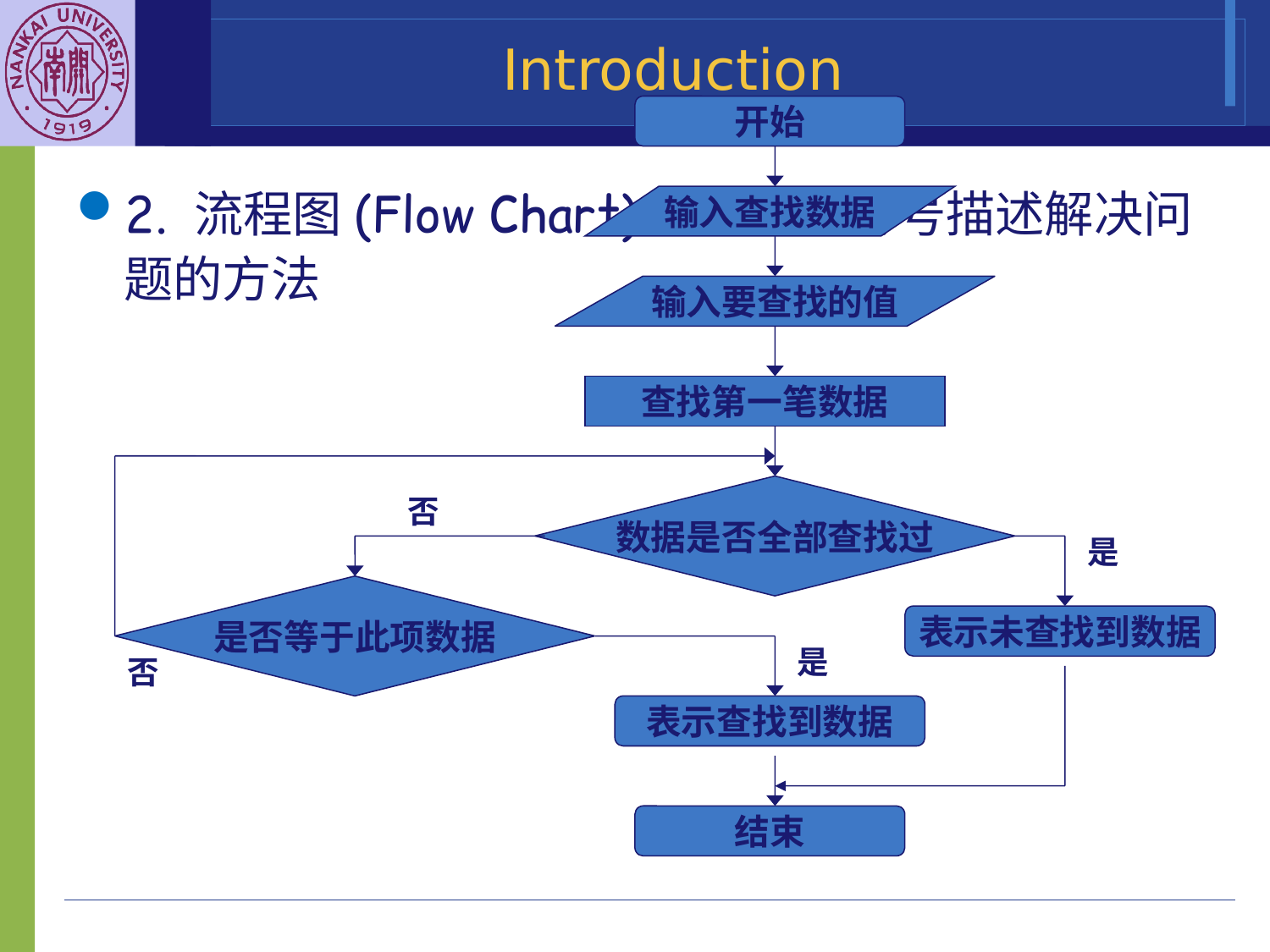

# Introduction
开始

2. 流程图(Flow Chart)：用图形符号描述解决问题的方法
输入查找数据

输入要查找的值

查找第一笔数据

数据是否全部查找过
否
是

是否等于此项数据
表示未查找到数据

是
否

表示查找到数据

结束
34